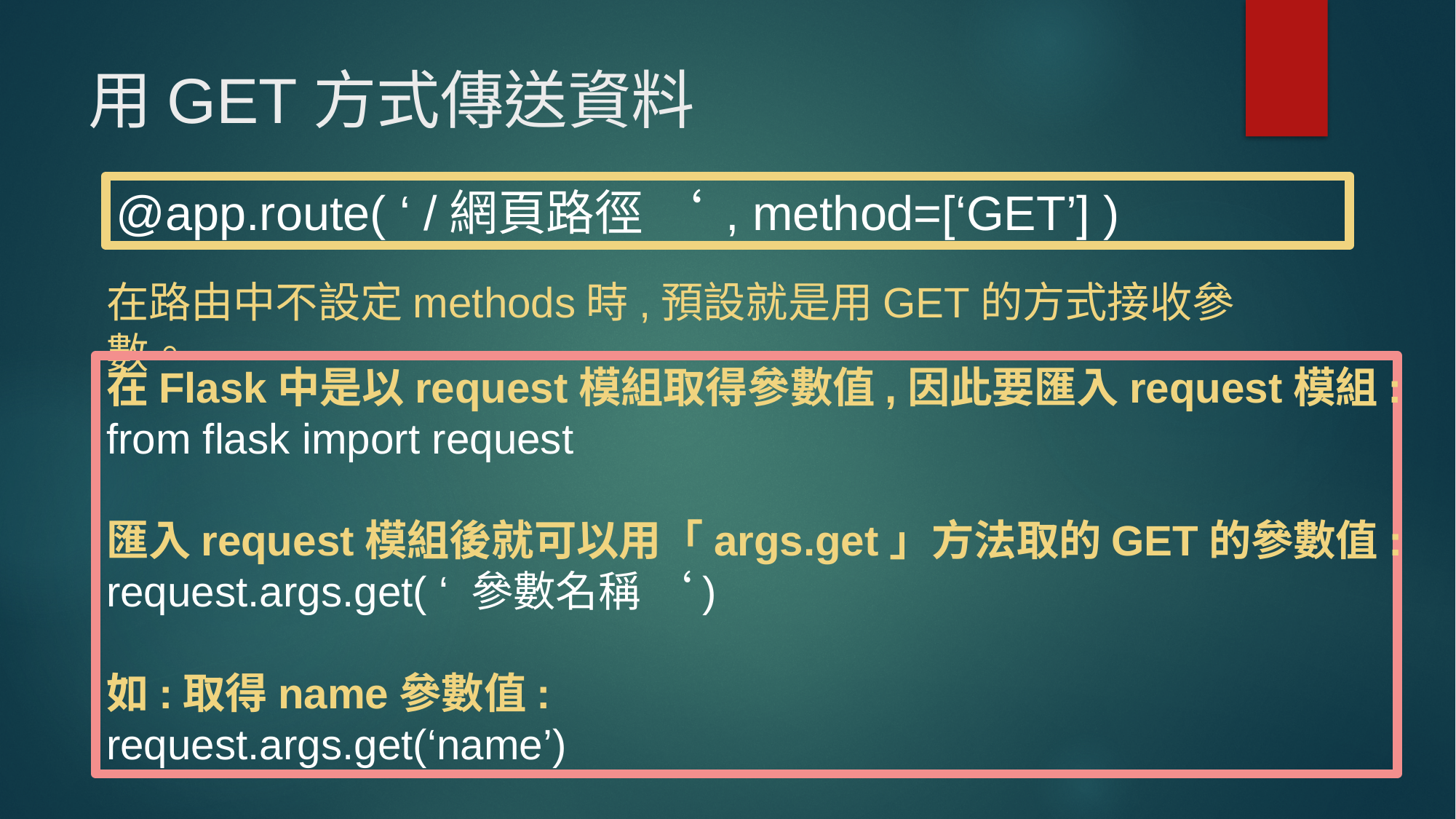

# 用GET方式傳送資料
@app.route( ‘ /網頁路徑 ‘ , method=[‘GET’] )
在路由中不設定methods時,預設就是用GET的方式接收參數。
在Flask中是以request模組取得參數值,因此要匯入request模組:
from flask import request

匯入request模組後就可以用「args.get」方法取的GET的參數值:
request.args.get( ‘ 參數名稱 ‘)

如:取得name參數值:
request.args.get(‘name’)